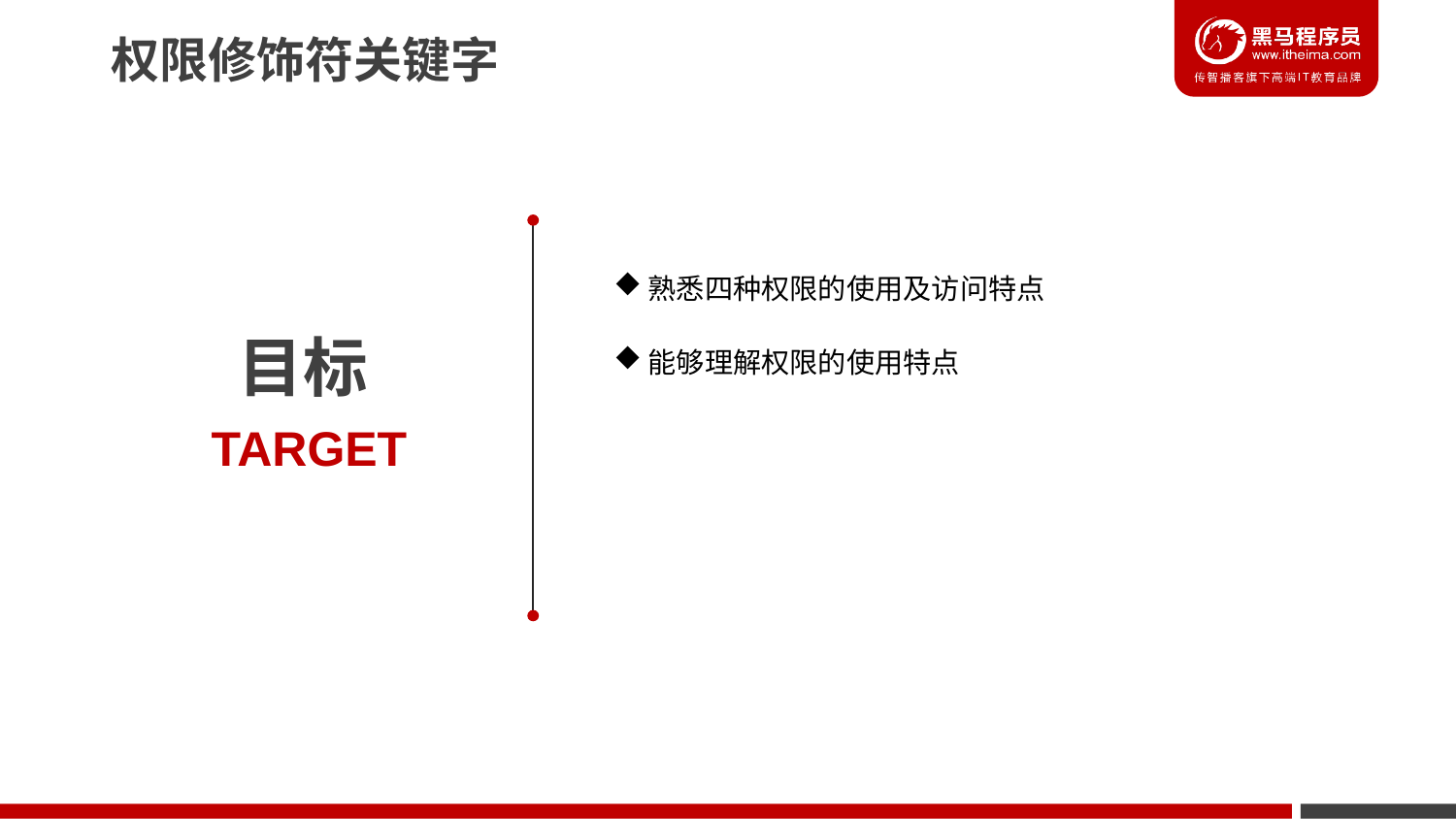

# 权限修饰符关键字
熟悉四种权限的使用及访问特点
能够理解权限的使用特点